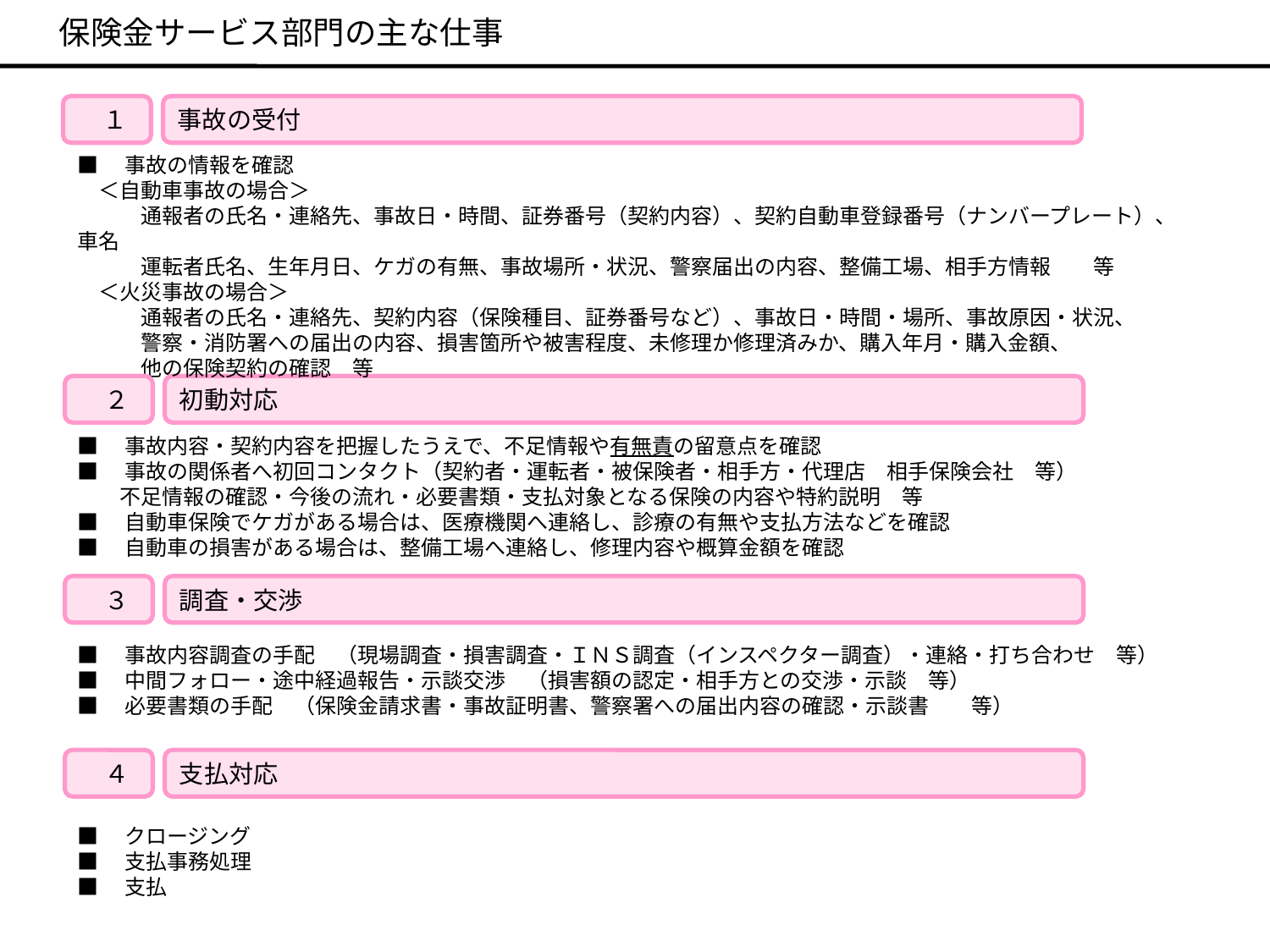

保険金サービス部門の主な仕事

　１
事故の受付
■　事故の情報を確認
　＜自動車事故の場合＞
　　　通報者の氏名・連絡先、事故日・時間、証券番号（契約内容）、契約自動車登録番号（ナンバープレート）、車名
　　　運転者氏名、生年月日、ケガの有無、事故場所・状況、警察届出の内容、整備工場、相手方情報　　等
　＜火災事故の場合＞
　　　通報者の氏名・連絡先、契約内容（保険種目、証券番号など）、事故日・時間・場所、事故原因・状況、
　　　警察・消防署への届出の内容、損害箇所や被害程度、未修理か修理済みか、購入年月・購入金額、
　　　他の保険契約の確認　等
　２
初動対応
■　事故内容・契約内容を把握したうえで、不足情報や有無責の留意点を確認
■　事故の関係者へ初回コンタクト（契約者・運転者・被保険者・相手方・代理店　相手保険会社　等）
　　不足情報の確認・今後の流れ・必要書類・支払対象となる保険の内容や特約説明　等
■　自動車保険でケガがある場合は、医療機関へ連絡し、診療の有無や支払方法などを確認
■　自動車の損害がある場合は、整備工場へ連絡し、修理内容や概算金額を確認
　３
調査・交渉
■　事故内容調査の手配　（現場調査・損害調査・ＩＮＳ調査（インスペクター調査）・連絡・打ち合わせ　等）
■　中間フォロー・途中経過報告・示談交渉　（損害額の認定・相手方との交渉・示談　等）
■　必要書類の手配　（保険金請求書・事故証明書、警察署への届出内容の確認・示談書　　等）
　４
支払対応
■　クロージング
■　支払事務処理
■　支払